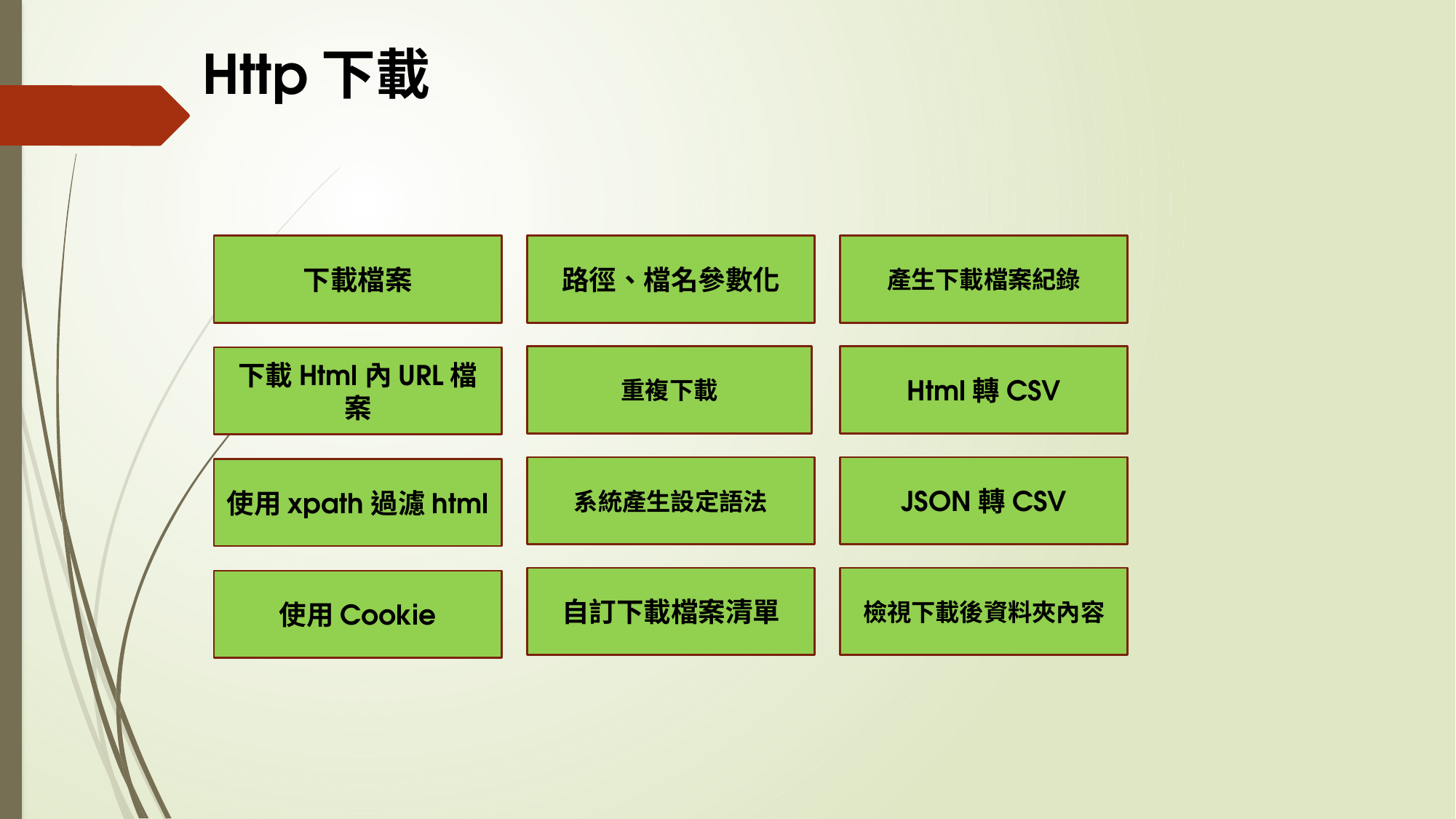

# Http下載
下載檔案
路徑、檔名參數化
產生下載檔案紀錄
重複下載
Html轉CSV
下載Html內URL檔案
系統產生設定語法
JSON轉CSV
使用xpath過濾html
自訂下載檔案清單
檢視下載後資料夾內容
使用Cookie